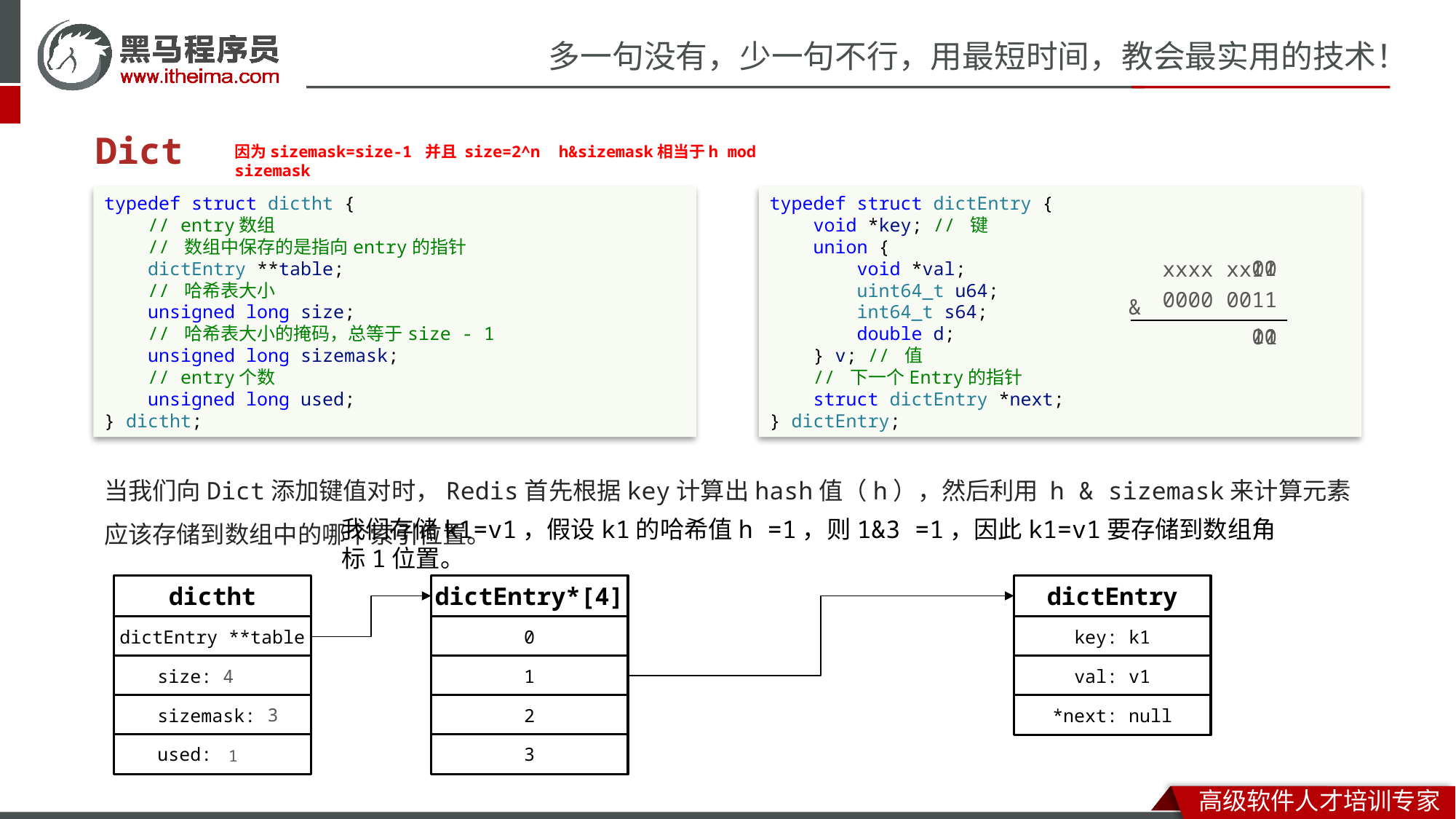

# Dict
因为sizemask=size-1 并且 size=2^n  h&sizemask相当于h mod  sizemask
typedef struct dictEntry {
    void *key; // 键
    union {
        void *val;
        uint64_t u64;
        int64_t s64;
        double d;
    } v; // 值
    // 下一个Entry的指针
    struct dictEntry *next;
} dictEntry;
typedef struct dictht {
    // entry数组
    // 数组中保存的是指向entry的指针
    dictEntry **table;
    // 哈希表大小
    unsigned long size;
    // 哈希表大小的掩码，总等于size - 1
    unsigned long sizemask;
    // entry个数
    unsigned long used;
} dictht;
1
0
0
1
xxxx xx
0000 0011
&
1
1
0
0
当我们向Dict添加键值对时，Redis首先根据key计算出hash值（h），然后利用 h & sizemask来计算元素应该存储到数组中的哪个索引位置。
我们存储k1=v1，假设k1的哈希值h =1，则1&3 =1，因此k1=v1要存储到数组角标1位置。
dictht
dictEntry*[4]
dictEntry
dictEntry **table
0
key: k1
    size:
1
val: v1
4
    sizemask:
2
*next: null
3
    used:
3
1
dictEntry
key: k2
val: v2
    *next: